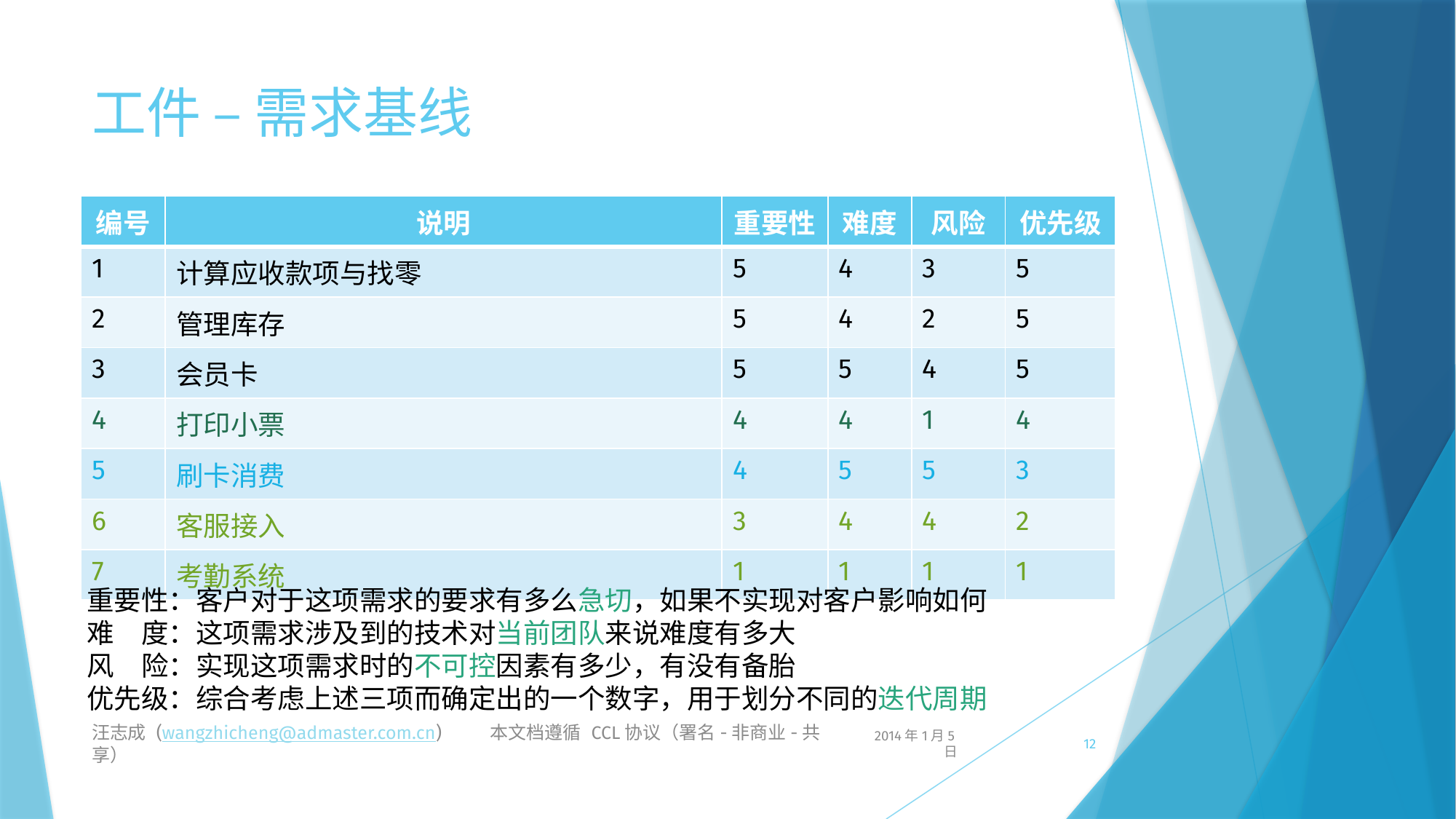

# 工件 – 需求基线
| 编号 | 说明 | 重要性 | 难度 | 风险 | 优先级 |
| --- | --- | --- | --- | --- | --- |
| 1 | 计算应收款项与找零 | 5 | 4 | 3 | 5 |
| 2 | 管理库存 | 5 | 4 | 2 | 5 |
| 3 | 会员卡 | 5 | 5 | 4 | 5 |
| 4 | 打印小票 | 4 | 4 | 1 | 4 |
| 5 | 刷卡消费 | 4 | 5 | 5 | 3 |
| 6 | 客服接入 | 3 | 4 | 4 | 2 |
| 7 | 考勤系统 | 1 | 1 | 1 | 1 |
重要性：客户对于这项需求的要求有多么急切，如果不实现对客户影响如何
难　度：这项需求涉及到的技术对当前团队来说难度有多大
风　险：实现这项需求时的不可控因素有多少，有没有备胎
优先级：综合考虑上述三项而确定出的一个数字，用于划分不同的迭代周期
汪志成 (wangzhicheng@admaster.com.cn)         本文档遵循 CCL协议（署名-非商业-共享）
2014年1月5日
12